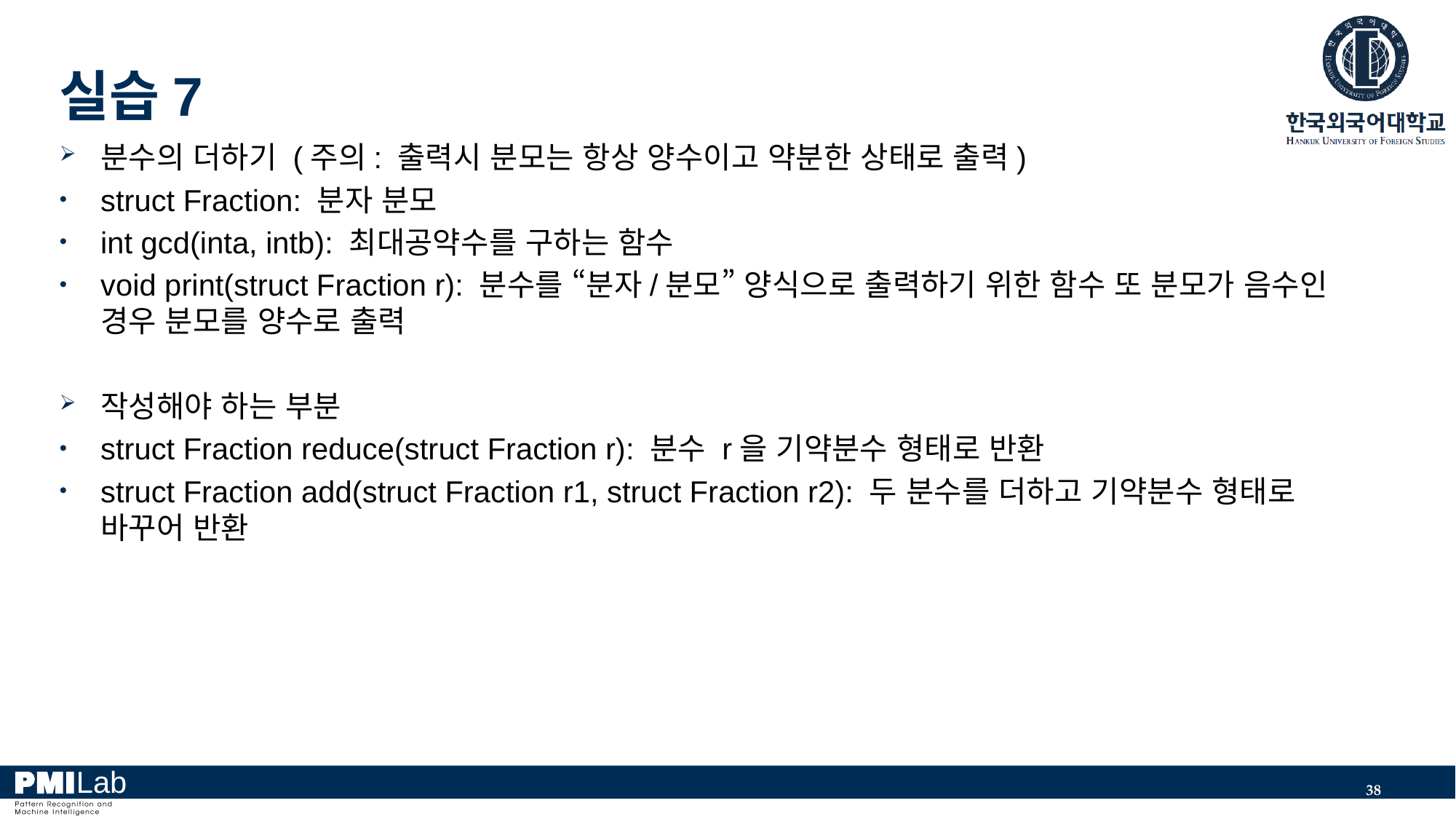

# 실습7
분수의 더하기 (주의: 출력시 분모는 항상 양수이고 약분한 상태로 출력)
struct Fraction: 분자 분모
int gcd(inta, intb): 최대공약수를 구하는 함수
void print(struct Fraction r): 분수를 “분자/분모” 양식으로 출력하기 위한 함수 또 분모가 음수인 경우 분모를 양수로 출력

작성해야 하는 부분
struct Fraction reduce(struct Fraction r): 분수 r을 기약분수 형태로 반환
struct Fraction add(struct Fraction r1, struct Fraction r2): 두 분수를 더하고 기약분수 형태로 바꾸어 반환

38